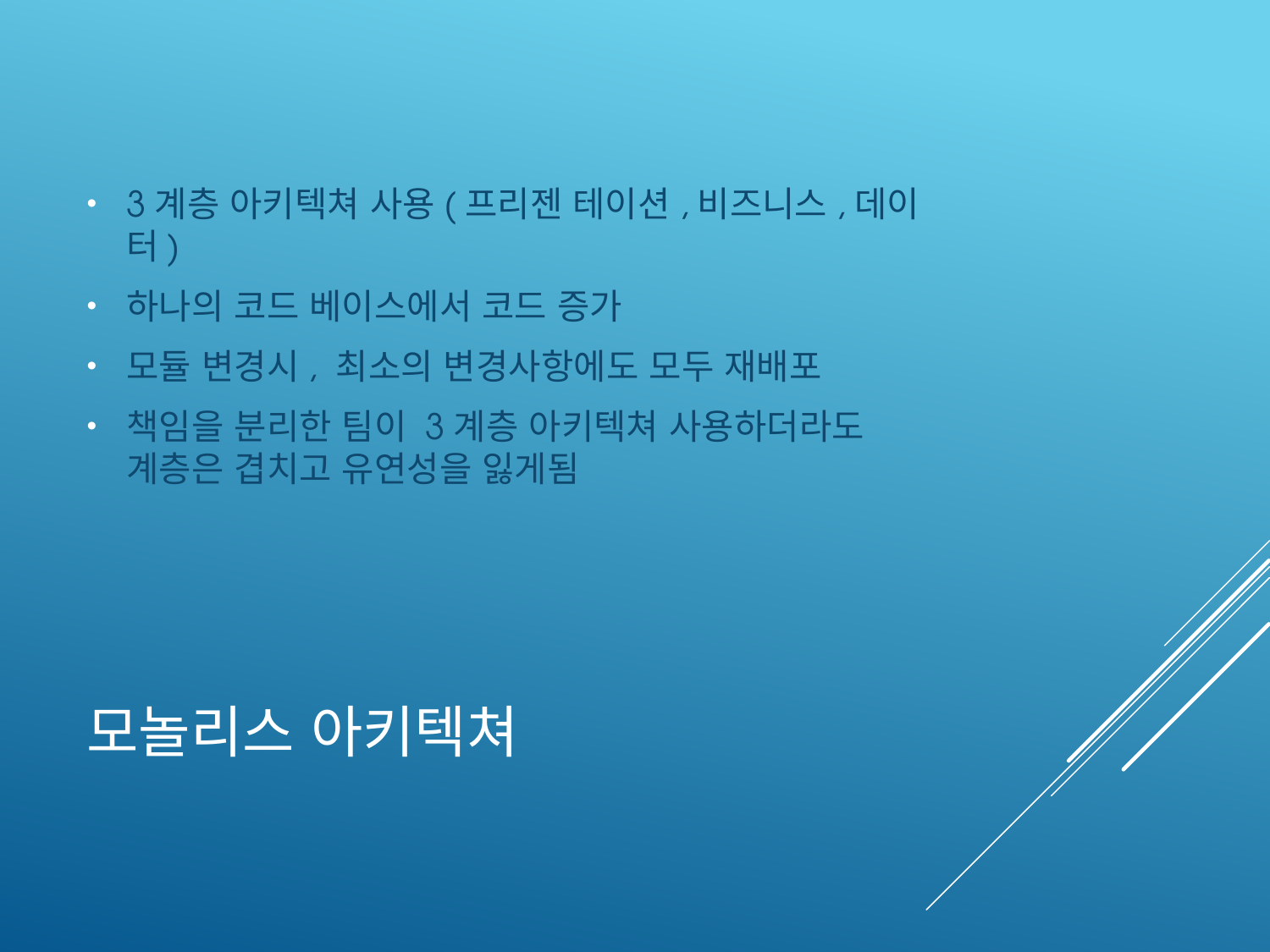

3계층 아키텍쳐 사용(프리젠 테이션,비즈니스,데이터)
하나의 코드 베이스에서 코드 증가
모듈 변경시, 최소의 변경사항에도 모두 재배포
책임을 분리한 팀이 3계층 아키텍쳐 사용하더라도 계층은 겹치고 유연성을 잃게됨
# 모놀리스 아키텍쳐